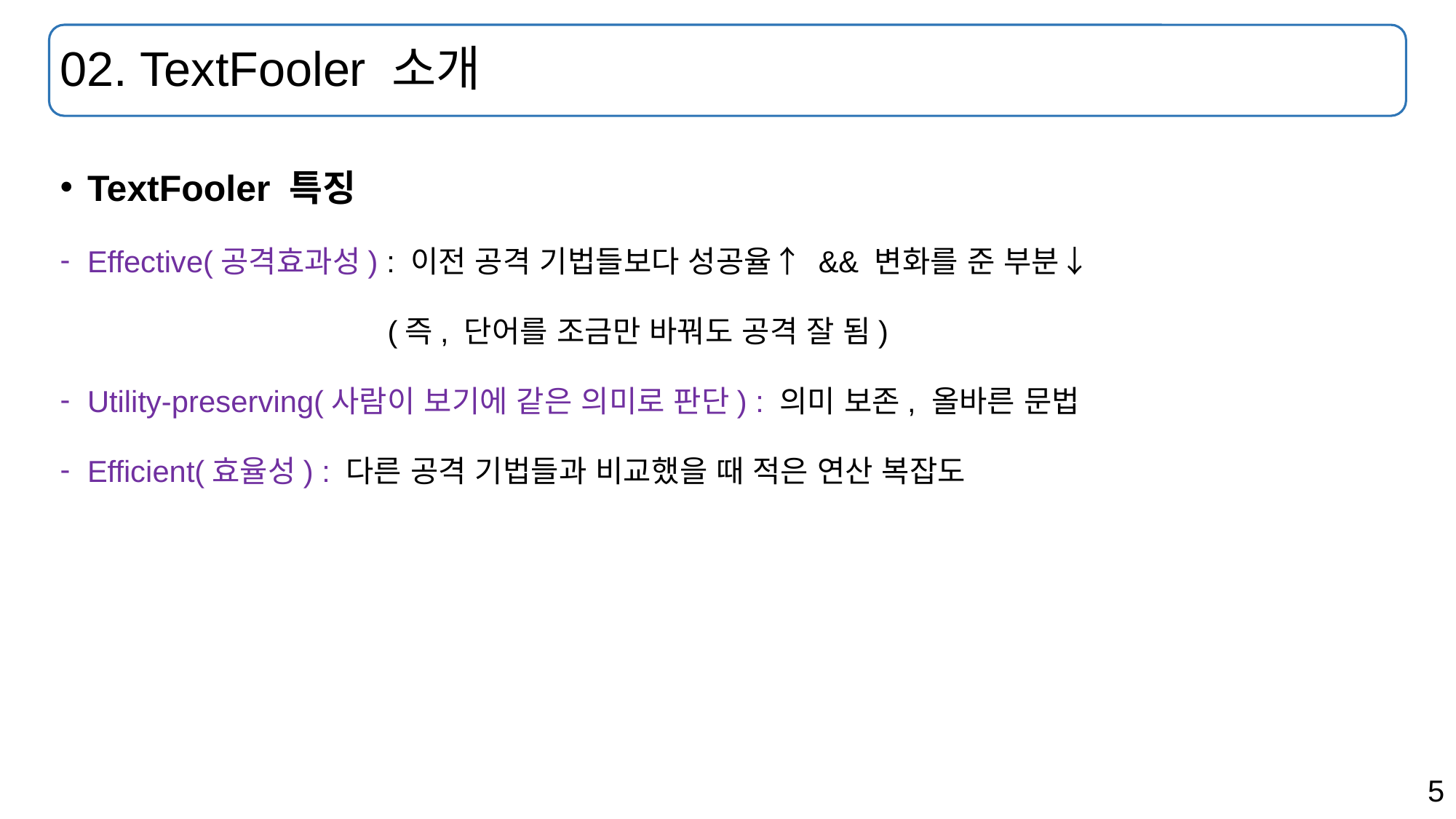

# 02. TextFooler 소개
TextFooler 특징
Effective(공격효과성) : 이전 공격 기법들보다 성공율↑ && 변화를 준 부분↓
			(즉, 단어를 조금만 바꿔도 공격 잘 됨)
Utility-preserving(사람이 보기에 같은 의미로 판단) : 의미 보존, 올바른 문법
Efficient(효율성) : 다른 공격 기법들과 비교했을 때 적은 연산 복잡도